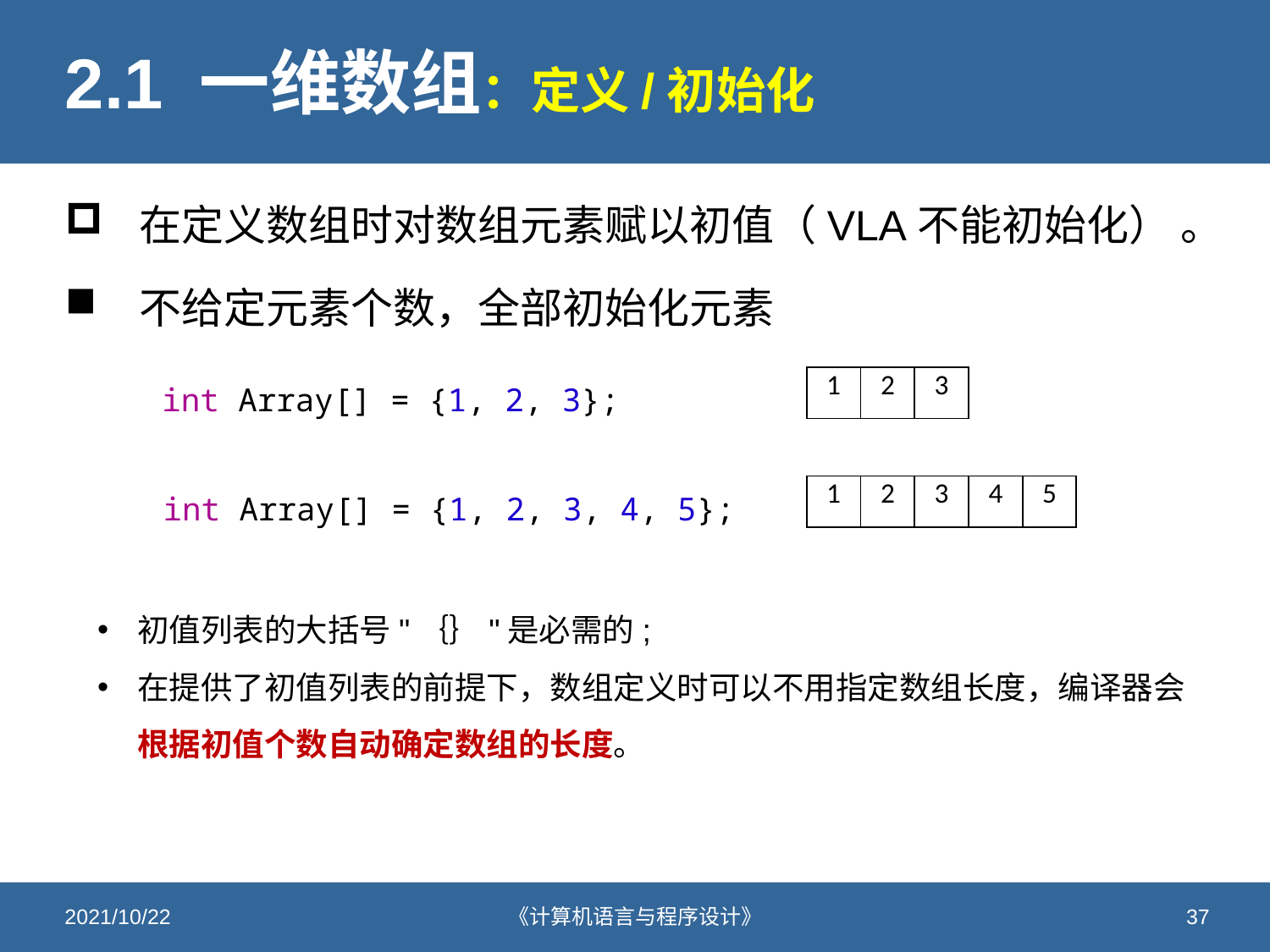

# 2.1 一维数组：定义/初始化
在定义数组时对数组元素赋以初值（VLA不能初始化） 。
不给定元素个数，全部初始化元素
| 1 | 2 | 3 |
| --- | --- | --- |
int Array[] = {1, 2, 3};
| 1 | 2 | 3 | 4 | 5 |
| --- | --- | --- | --- | --- |
int Array[] = {1, 2, 3, 4, 5};
初值列表的大括号"｛｝"是必需的;
在提供了初值列表的前提下，数组定义时可以不用指定数组长度，编译器会根据初值个数自动确定数组的长度。
2021/10/22
《计算机语言与程序设计》
37